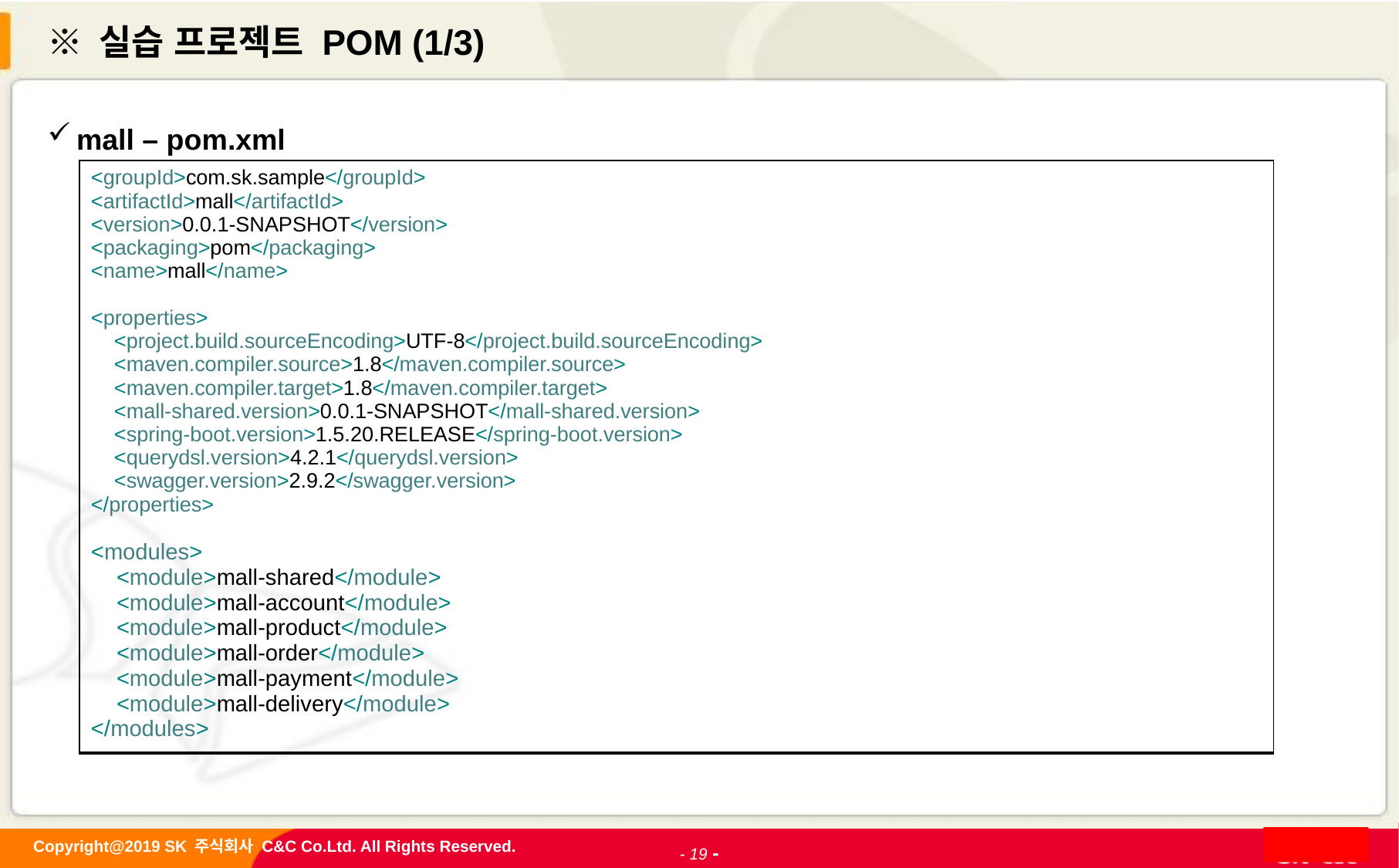

# ※ 실습 프로젝트 POM (1/3)
mall – pom.xml
| <groupId>com.sk.sample</groupId> <artifactId>mall</artifactId> <version>0.0.1-SNAPSHOT</version> <packaging>pom</packaging> <name>mall</name> <properties> <project.build.sourceEncoding>UTF-8</project.build.sourceEncoding> <maven.compiler.source>1.8</maven.compiler.source> <maven.compiler.target>1.8</maven.compiler.target> <mall-shared.version>0.0.1-SNAPSHOT</mall-shared.version> <spring-boot.version>1.5.20.RELEASE</spring-boot.version> <querydsl.version>4.2.1</querydsl.version> <swagger.version>2.9.2</swagger.version> </properties> <modules> <module>mall-shared</module> <module>mall-account</module> <module>mall-product</module> <module>mall-order</module> <module>mall-payment</module> <module>mall-delivery</module> </modules> |
| --- |